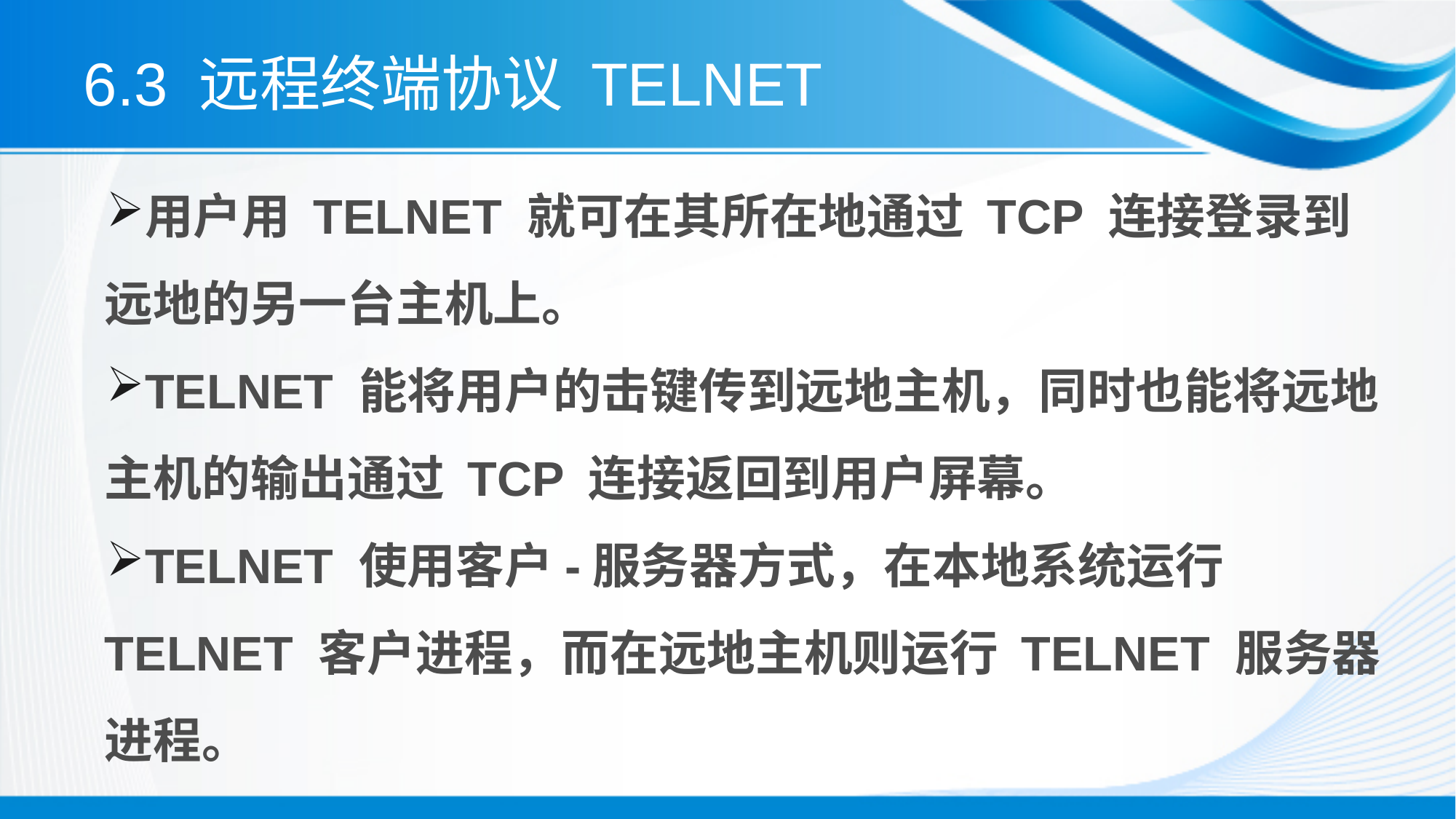

# 6.3 远程终端协议 TELNET
用户用 TELNET 就可在其所在地通过 TCP 连接登录到远地的另一台主机上。
TELNET 能将用户的击键传到远地主机，同时也能将远地主机的输出通过 TCP 连接返回到用户屏幕。
TELNET 使用客户-服务器方式，在本地系统运行 TELNET 客户进程，而在远地主机则运行 TELNET 服务器进程。